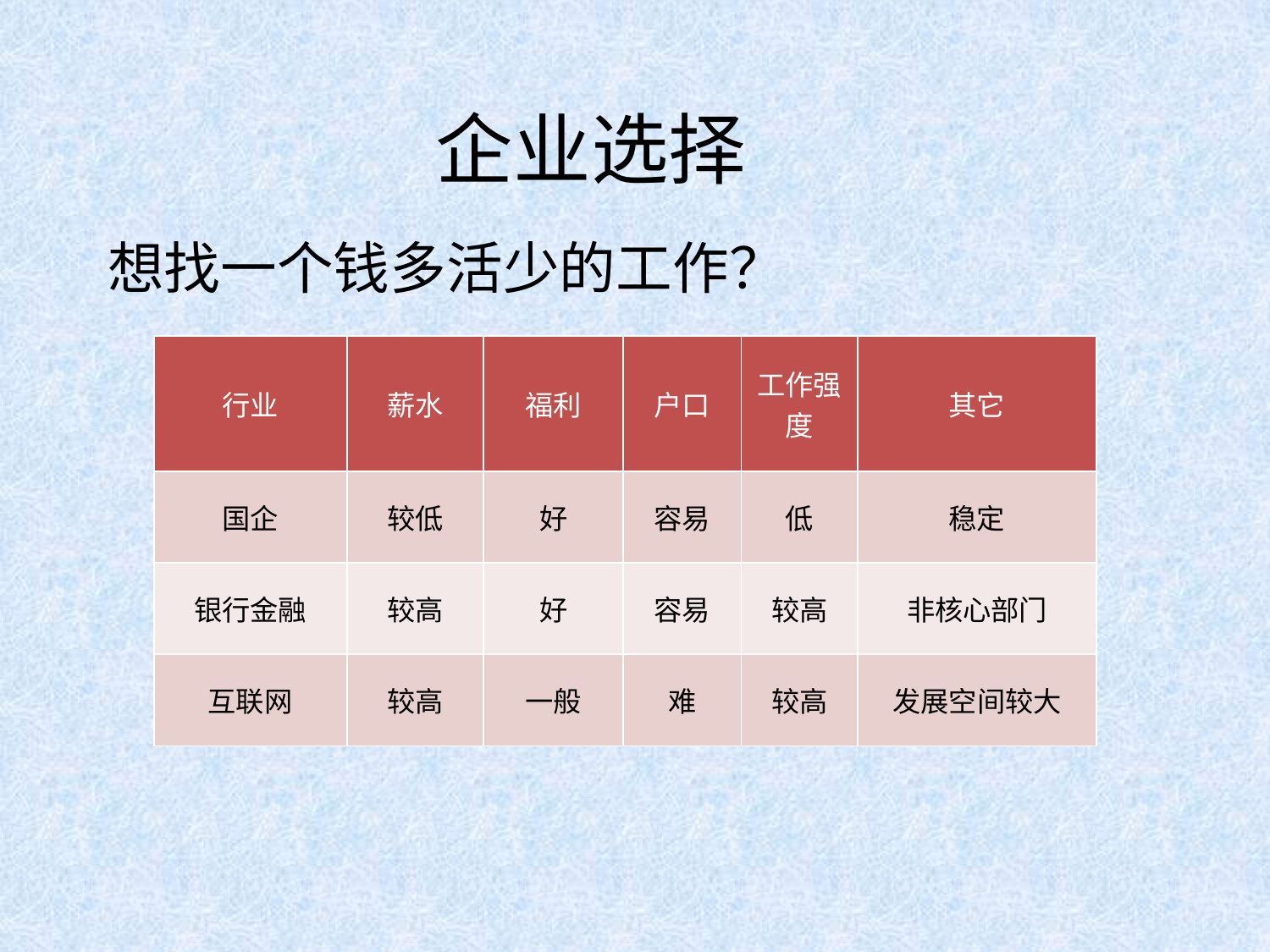

企业选择
想找一个钱多活少的工作？
| 行业 | 薪水 | 福利 | 户口 | 工作强度 | 其它 |
| --- | --- | --- | --- | --- | --- |
| 国企 | 较低 | 好 | 容易 | 低 | 稳定 |
| 银行金融 | 较高 | 好 | 容易 | 较高 | 非核心部门 |
| 互联网 | 较高 | 一般 | 难 | 较高 | 发展空间较大 |